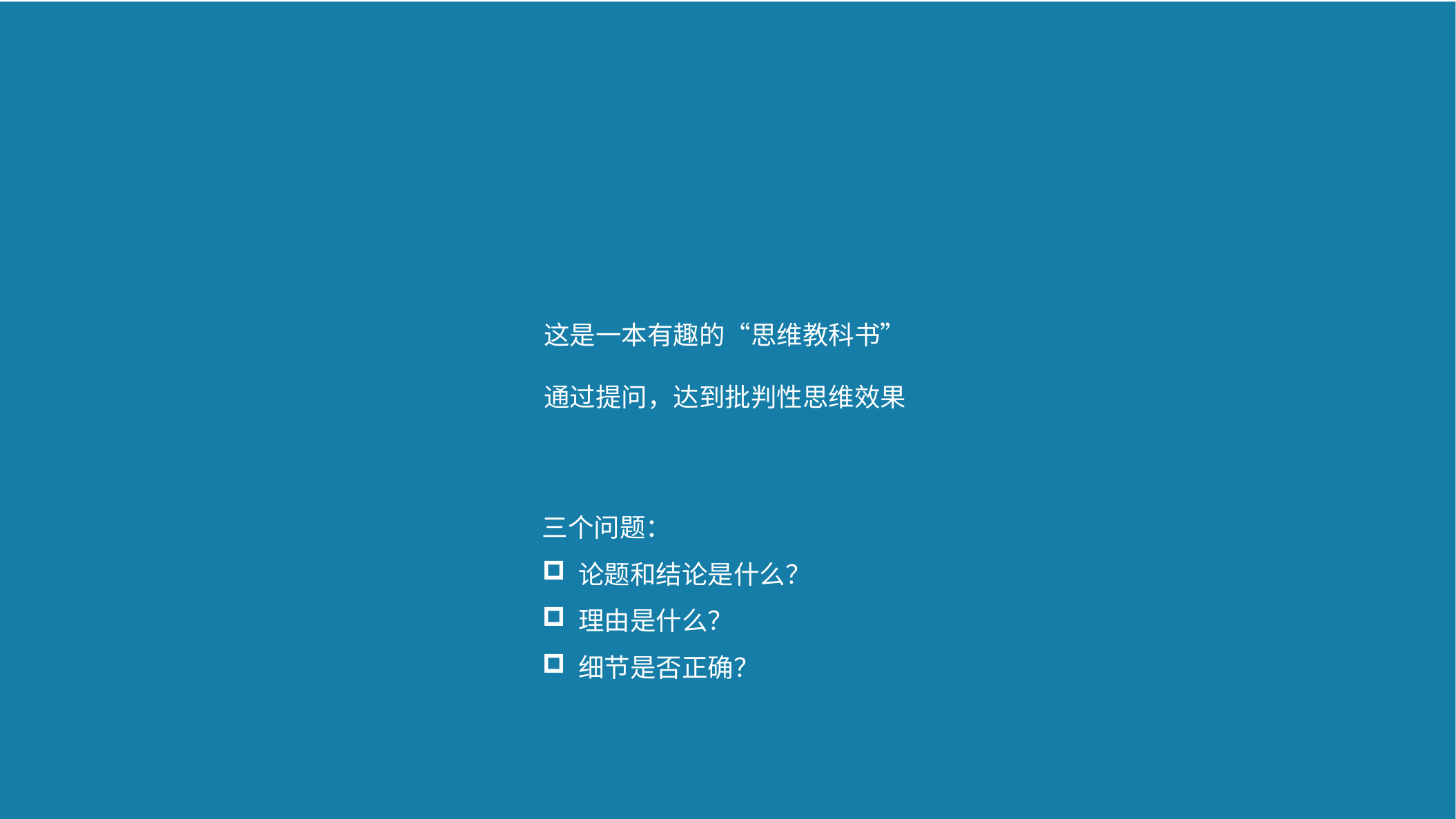

这是一本有趣的“思维教科书”

通过提问，达到批判性思维效果

三个问题：
 论题和结论是什么？
 理由是什么？
 细节是否正确？